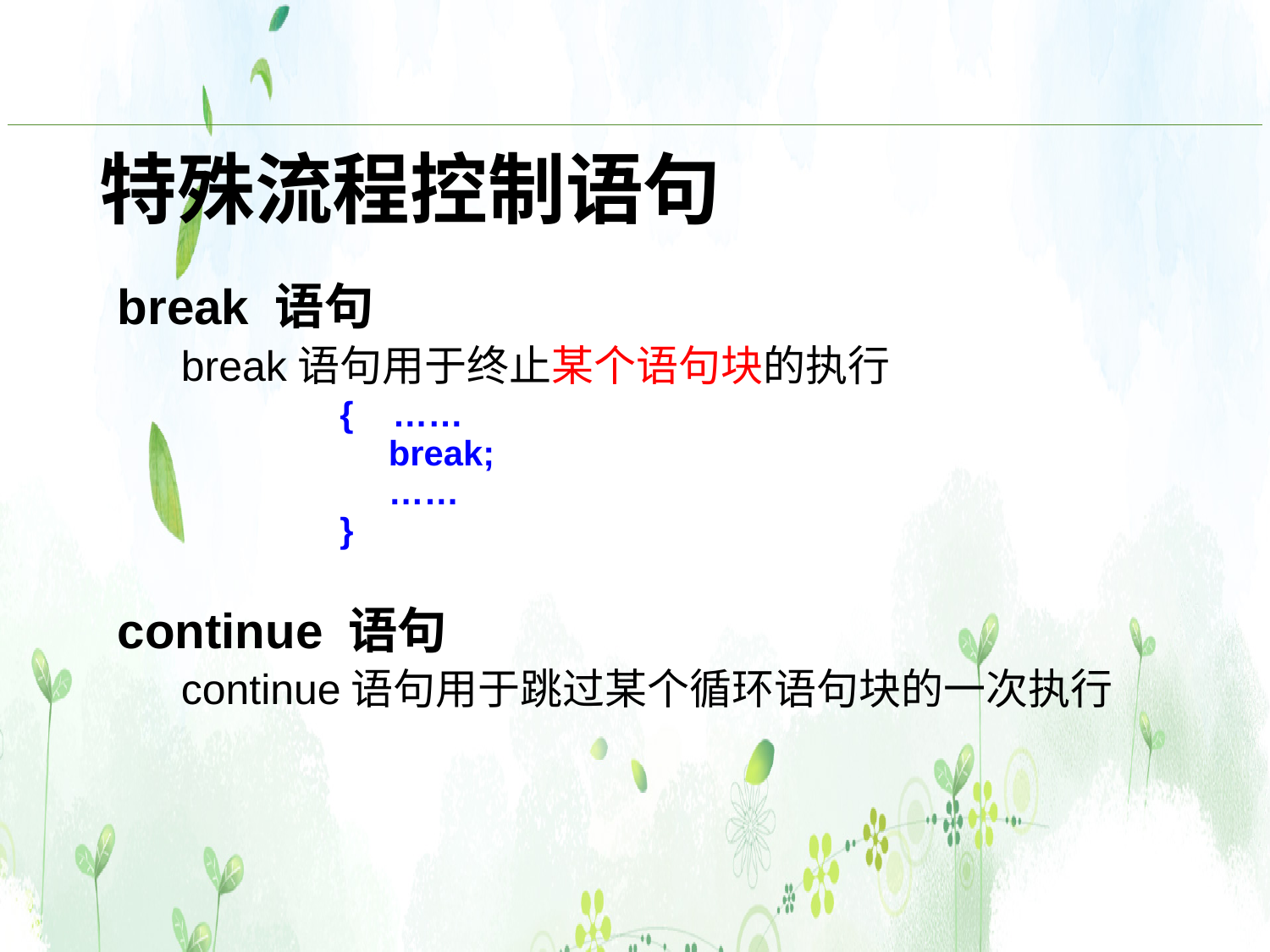

# 特殊流程控制语句
break 语句
break语句用于终止某个语句块的执行
 		{    ……
		     break;
		     ……
		}

continue 语句
continue语句用于跳过某个循环语句块的一次执行